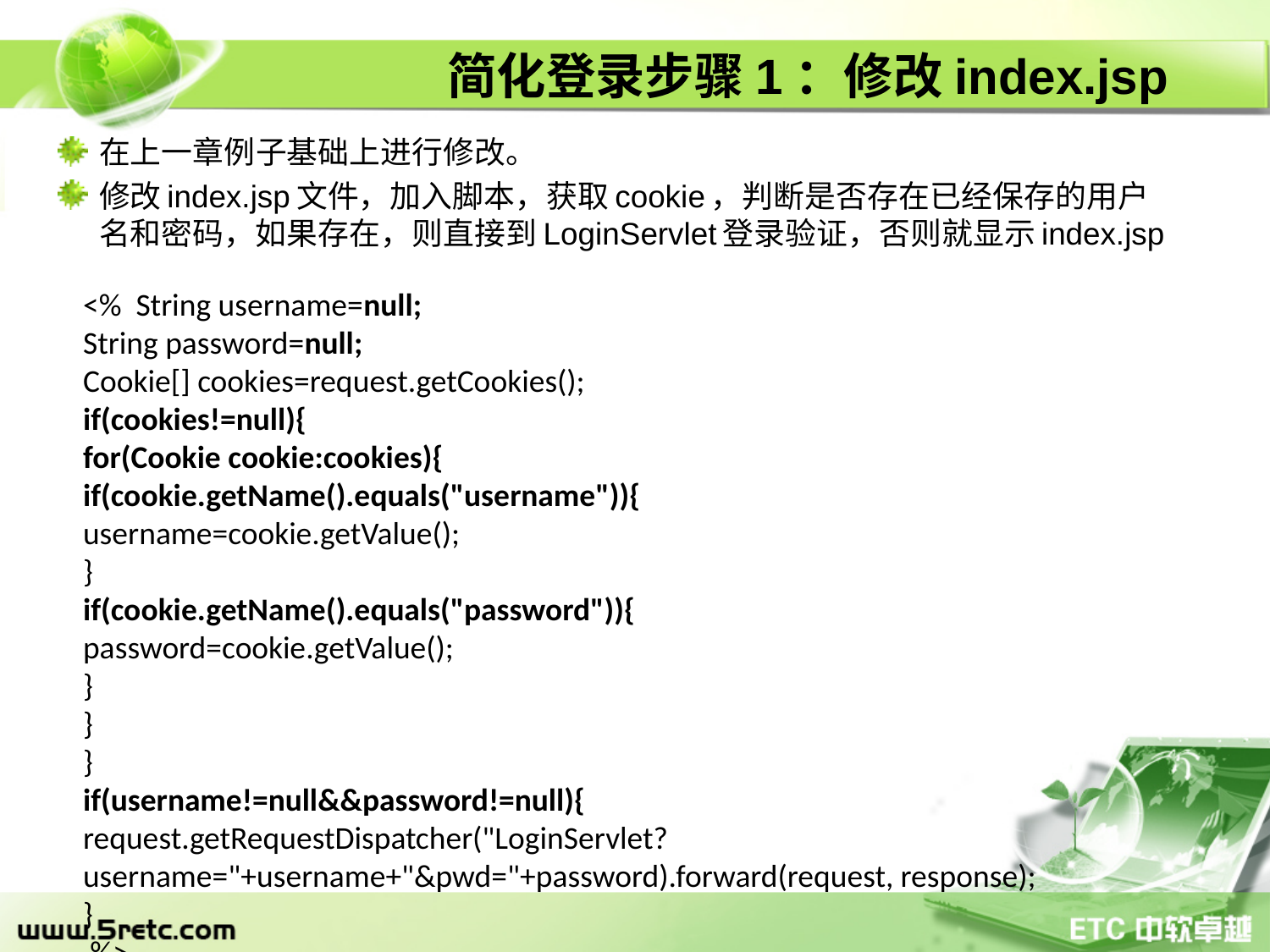

# 简化登录步骤1：修改index.jsp
在上一章例子基础上进行修改。
修改index.jsp文件，加入脚本，获取cookie，判断是否存在已经保存的用户名和密码，如果存在，则直接到LoginServlet登录验证，否则就显示index.jsp
<%  String username=null;
String password=null;
Cookie[] cookies=request.getCookies();
if(cookies!=null){
for(Cookie cookie:cookies){
if(cookie.getName().equals("username")){
username=cookie.getValue();
}
if(cookie.getName().equals("password")){
password=cookie.getValue();
}
}
}
if(username!=null&&password!=null){
request.getRequestDispatcher("LoginServlet?username="+username+"&pwd="+password).forward(request, response);
}
 %>